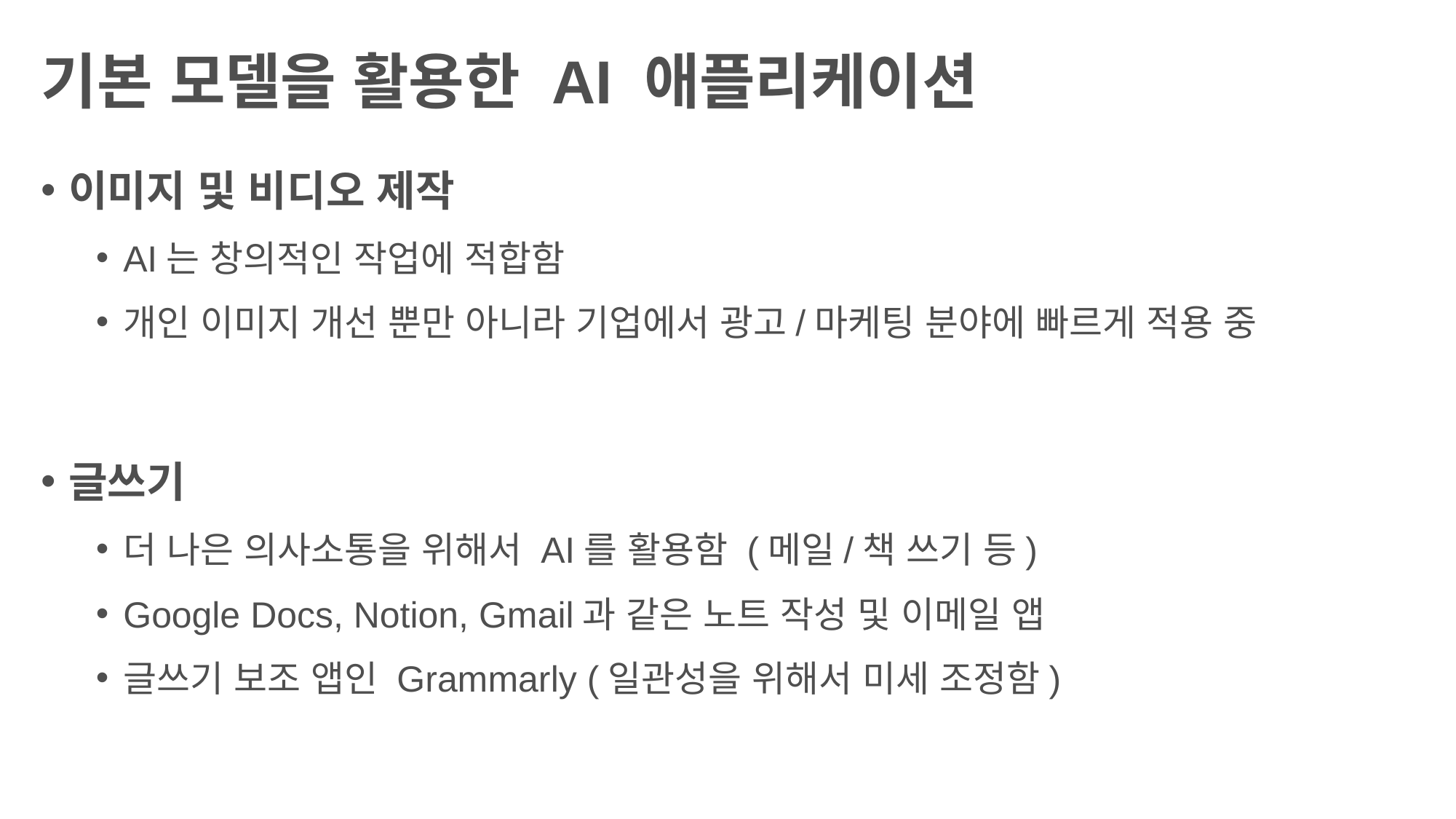

# 기본 모델을 활용한 AI 애플리케이션
이미지 및 비디오 제작
AI는 창의적인 작업에 적합함
개인 이미지 개선 뿐만 아니라 기업에서 광고/마케팅 분야에 빠르게 적용 중

글쓰기
더 나은 의사소통을 위해서 AI를 활용함 (메일/책 쓰기 등)
Google Docs, Notion, Gmail과 같은 노트 작성 및 이메일 앱
글쓰기 보조 앱인 Grammarly (일관성을 위해서 미세 조정함)